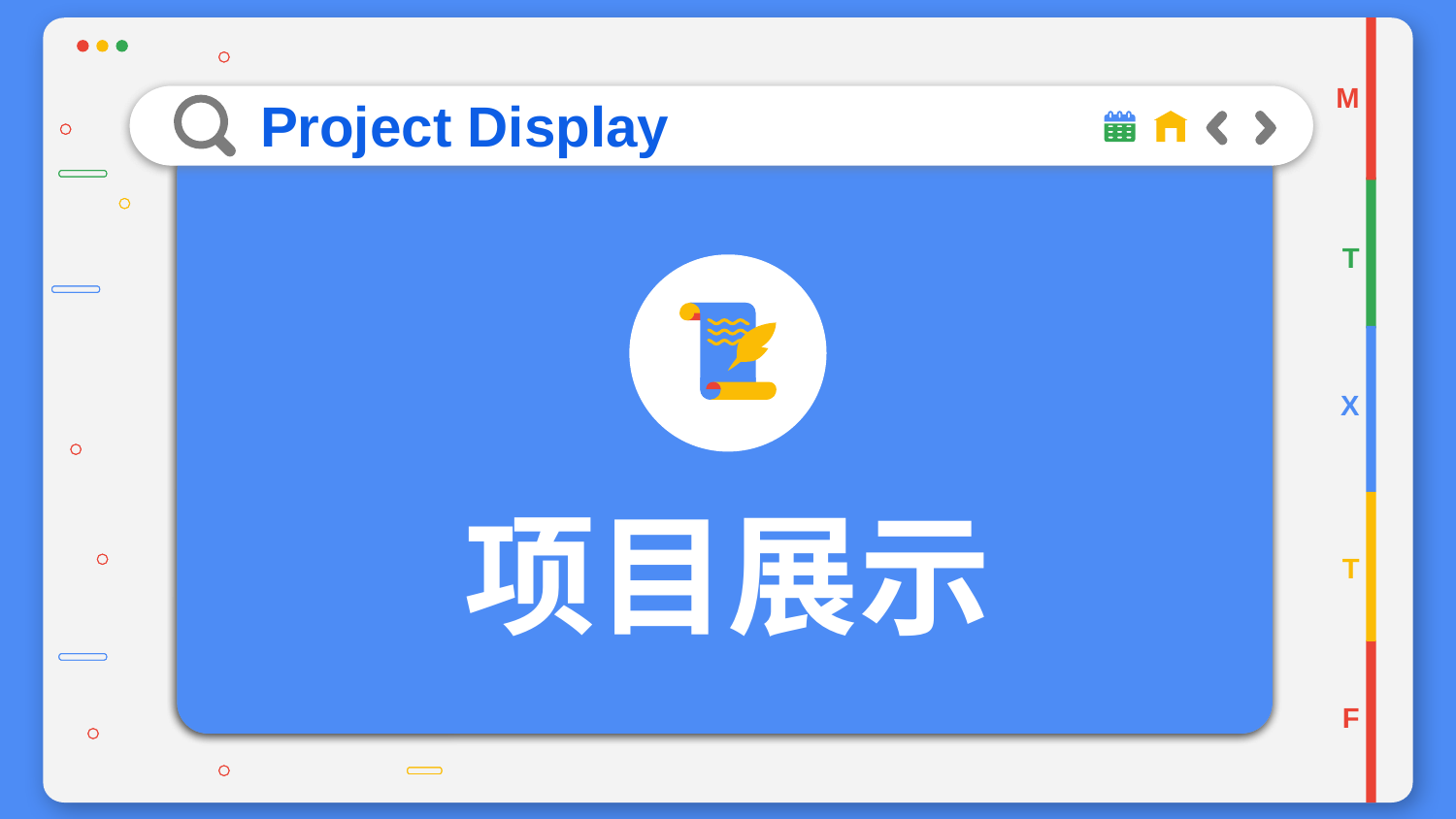

M

# Project Display

T

X

项目展示
T

F